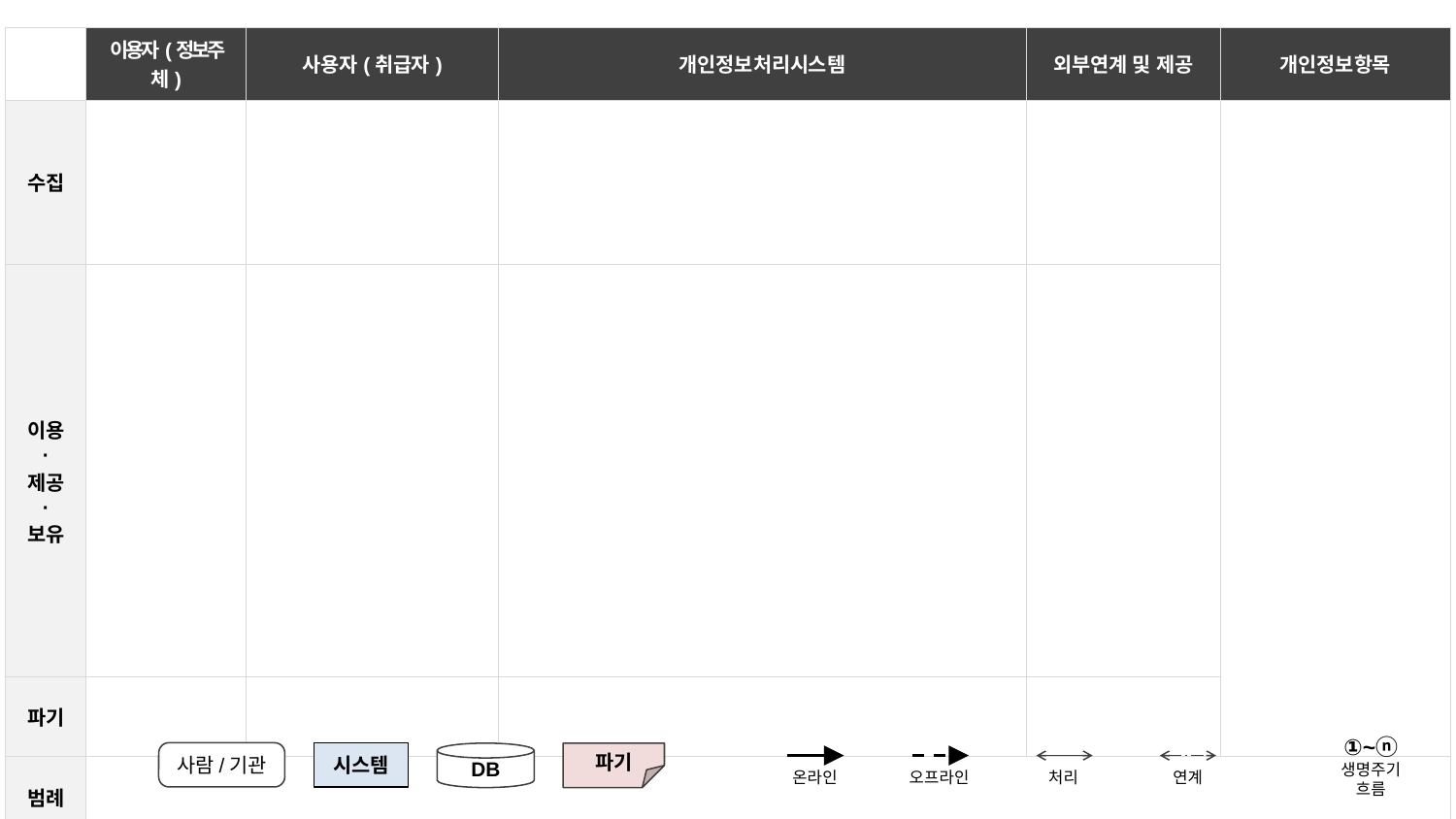

|  | 이용자(정보주체) | 사용자(취급자) | 개인정보처리시스템 | 외부연계 및 제공 | 개인정보항목 |
| --- | --- | --- | --- | --- | --- |
| 수집 |  |  |  |  |  |
| 이용 · 제공 · 보유 |  |  |  |  |  |
| 파기 |  |  |  |  |  |
| 범례 |  |  |  |  |  |
①~ⓝ
생명주기 흐름
사람/기관
시스템
DB
파기
온라인
오프라인
처리
연계